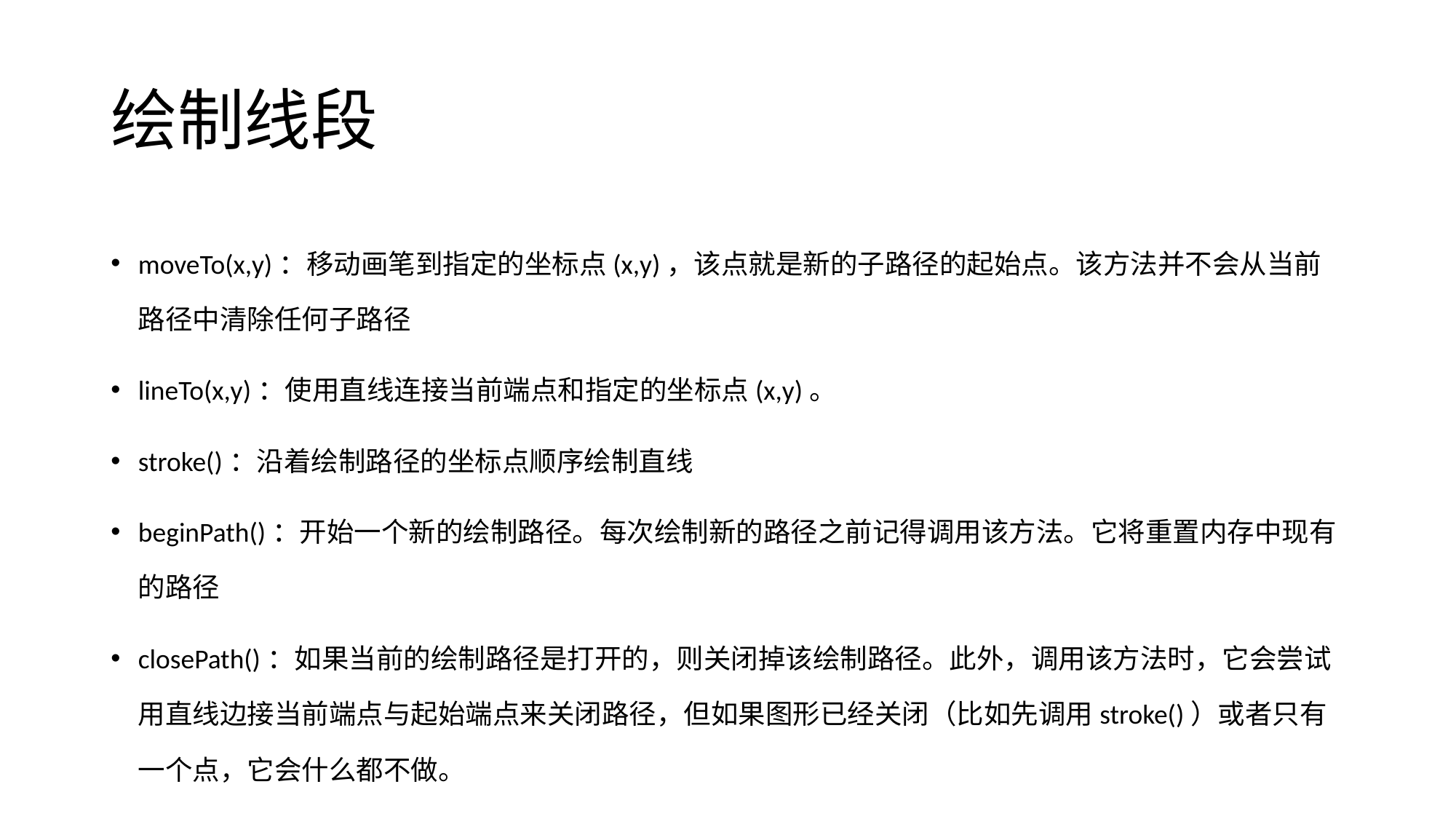

# 绘制线段
moveTo(x,y)：移动画笔到指定的坐标点(x,y)，该点就是新的子路径的起始点。该方法并不会从当前路径中清除任何子路径
lineTo(x,y)：使用直线连接当前端点和指定的坐标点(x,y)。
stroke()：沿着绘制路径的坐标点顺序绘制直线
beginPath()：开始一个新的绘制路径。每次绘制新的路径之前记得调用该方法。它将重置内存中现有的路径
closePath()：如果当前的绘制路径是打开的，则关闭掉该绘制路径。此外，调用该方法时，它会尝试用直线边接当前端点与起始端点来关闭路径，但如果图形已经关闭（比如先调用stroke()）或者只有一个点，它会什么都不做。

createLinearGradient（）渐变